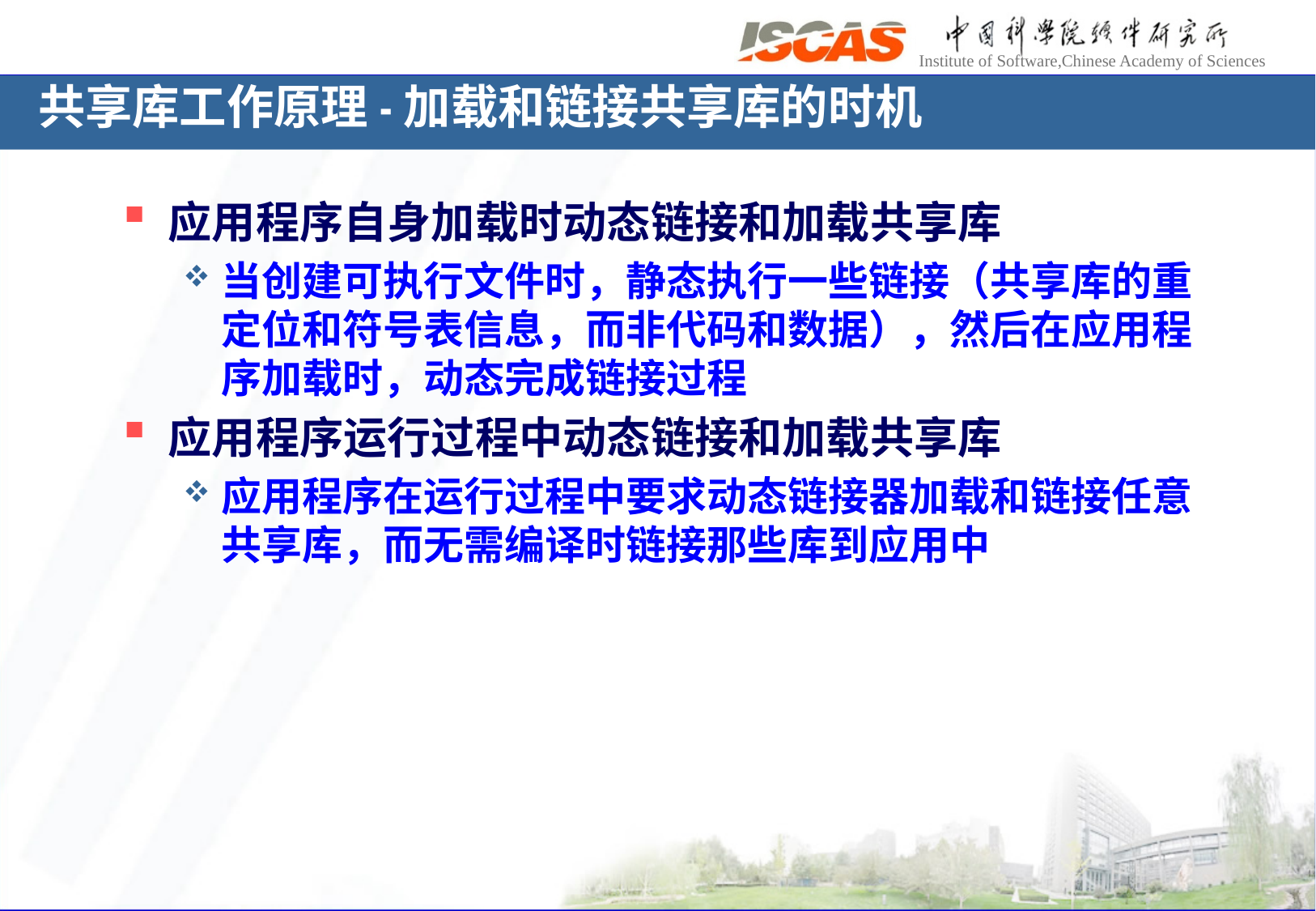

共享库工作原理-加载和链接共享库的时机
应用程序自身加载时动态链接和加载共享库
当创建可执行文件时，静态执行一些链接（共享库的重定位和符号表信息，而非代码和数据），然后在应用程序加载时，动态完成链接过程
应用程序运行过程中动态链接和加载共享库
应用程序在运行过程中要求动态链接器加载和链接任意共享库，而无需编译时链接那些库到应用中